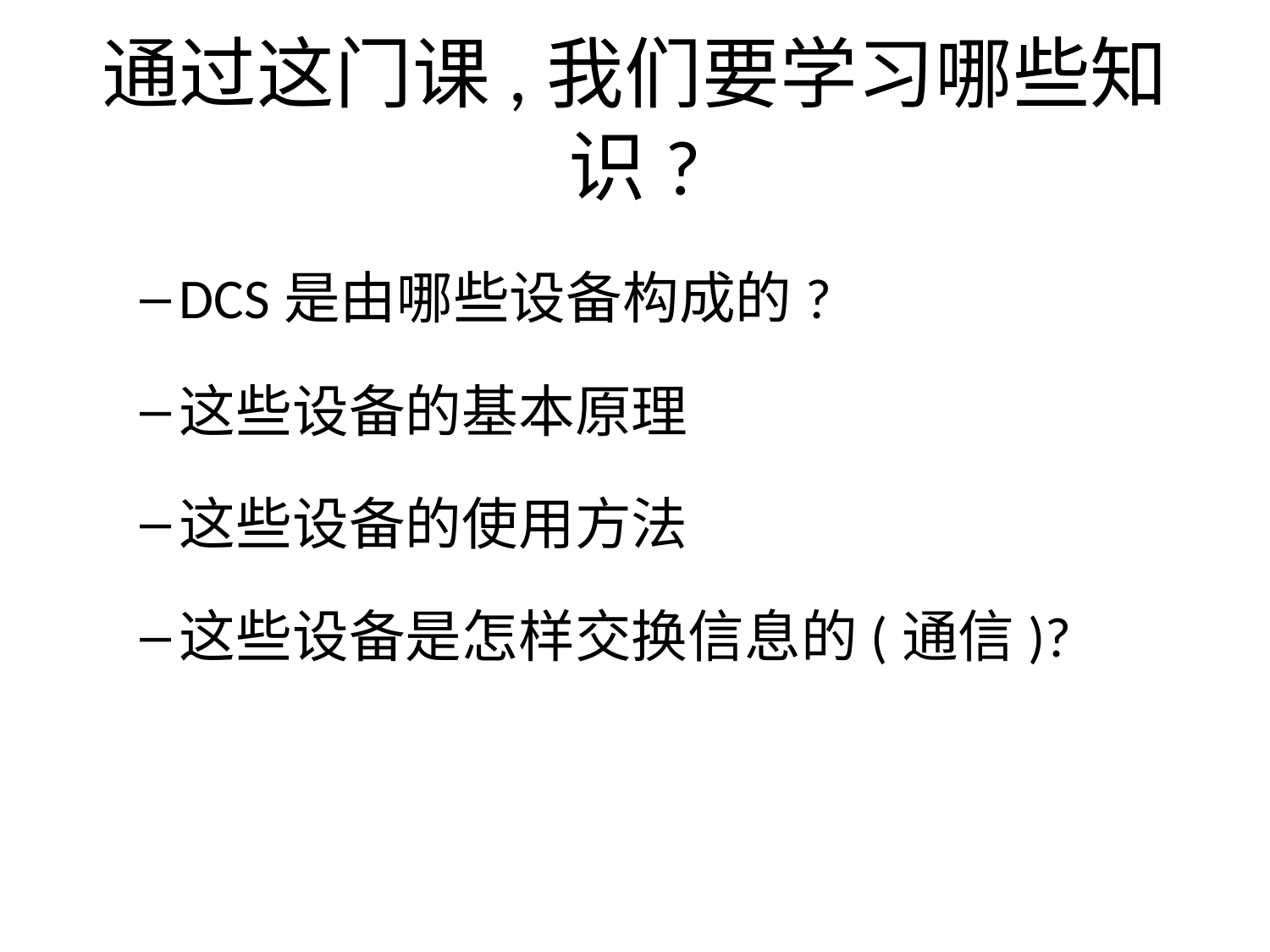

# 通过这门课,我们要学习哪些知识?
DCS是由哪些设备构成的?
这些设备的基本原理
这些设备的使用方法
这些设备是怎样交换信息的(通信)?